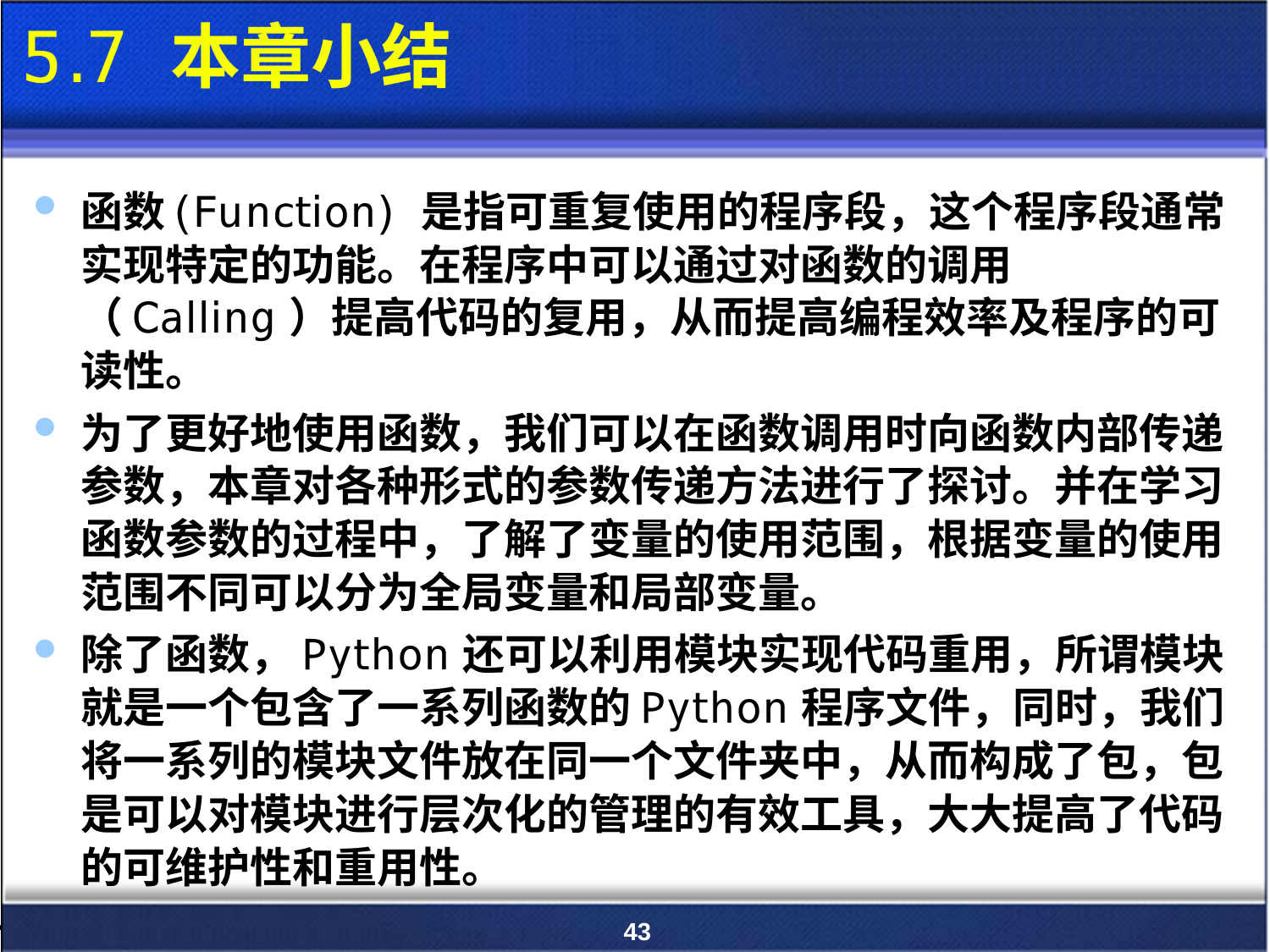

# 5.7 本章小结
函数(Function) 是指可重复使用的程序段，这个程序段通常实现特定的功能。在程序中可以通过对函数的调用（Calling）提高代码的复用，从而提高编程效率及程序的可读性。
为了更好地使用函数，我们可以在函数调用时向函数内部传递参数，本章对各种形式的参数传递方法进行了探讨。并在学习函数参数的过程中，了解了变量的使用范围，根据变量的使用范围不同可以分为全局变量和局部变量。
除了函数，Python还可以利用模块实现代码重用，所谓模块就是一个包含了一系列函数的Python程序文件，同时，我们将一系列的模块文件放在同一个文件夹中，从而构成了包，包是可以对模块进行层次化的管理的有效工具，大大提高了代码的可维护性和重用性。

43